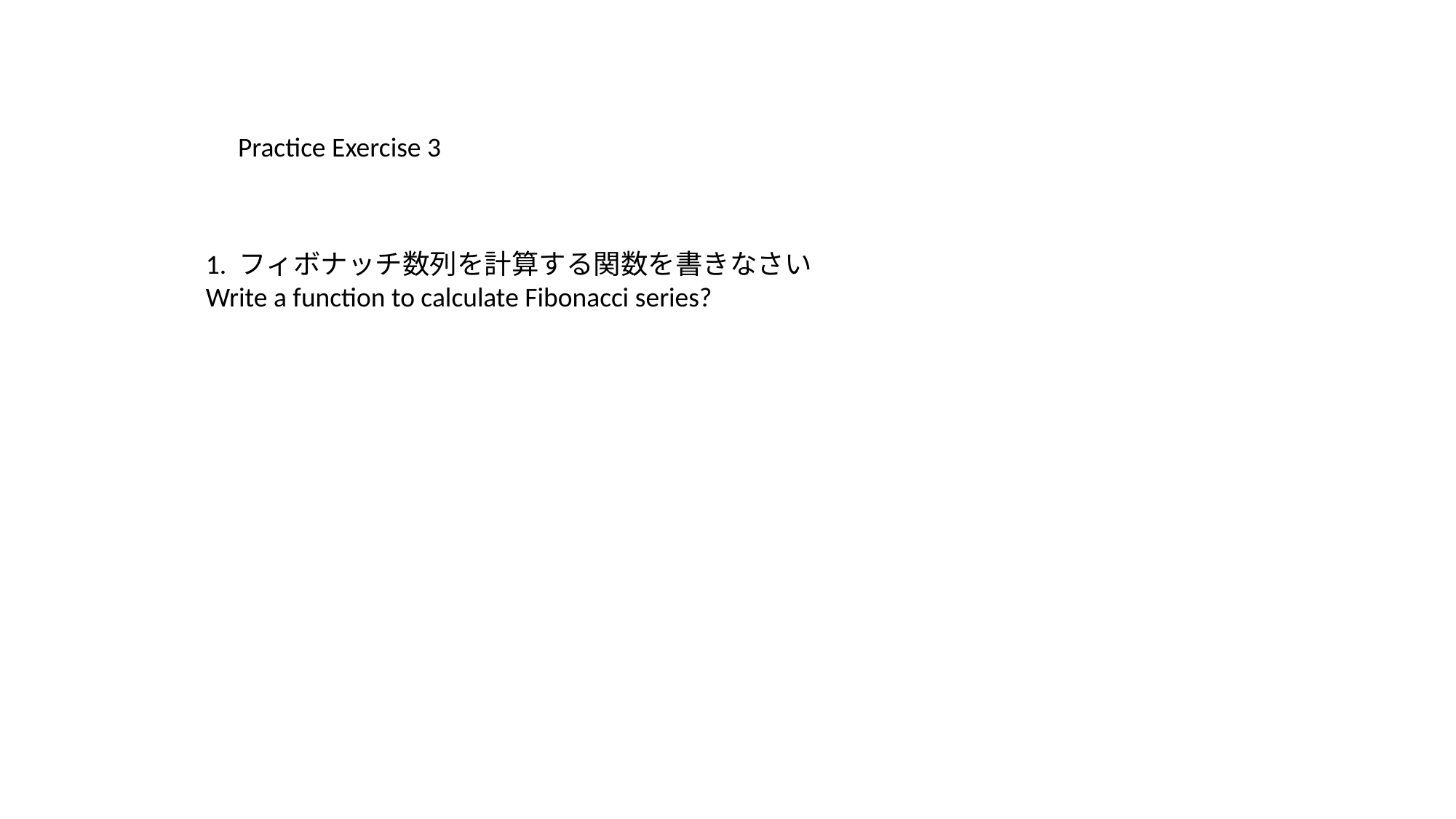

Practice Exercise 3
1. フィボナッチ数列を計算する関数を書きなさい
Write a function to calculate Fibonacci series?